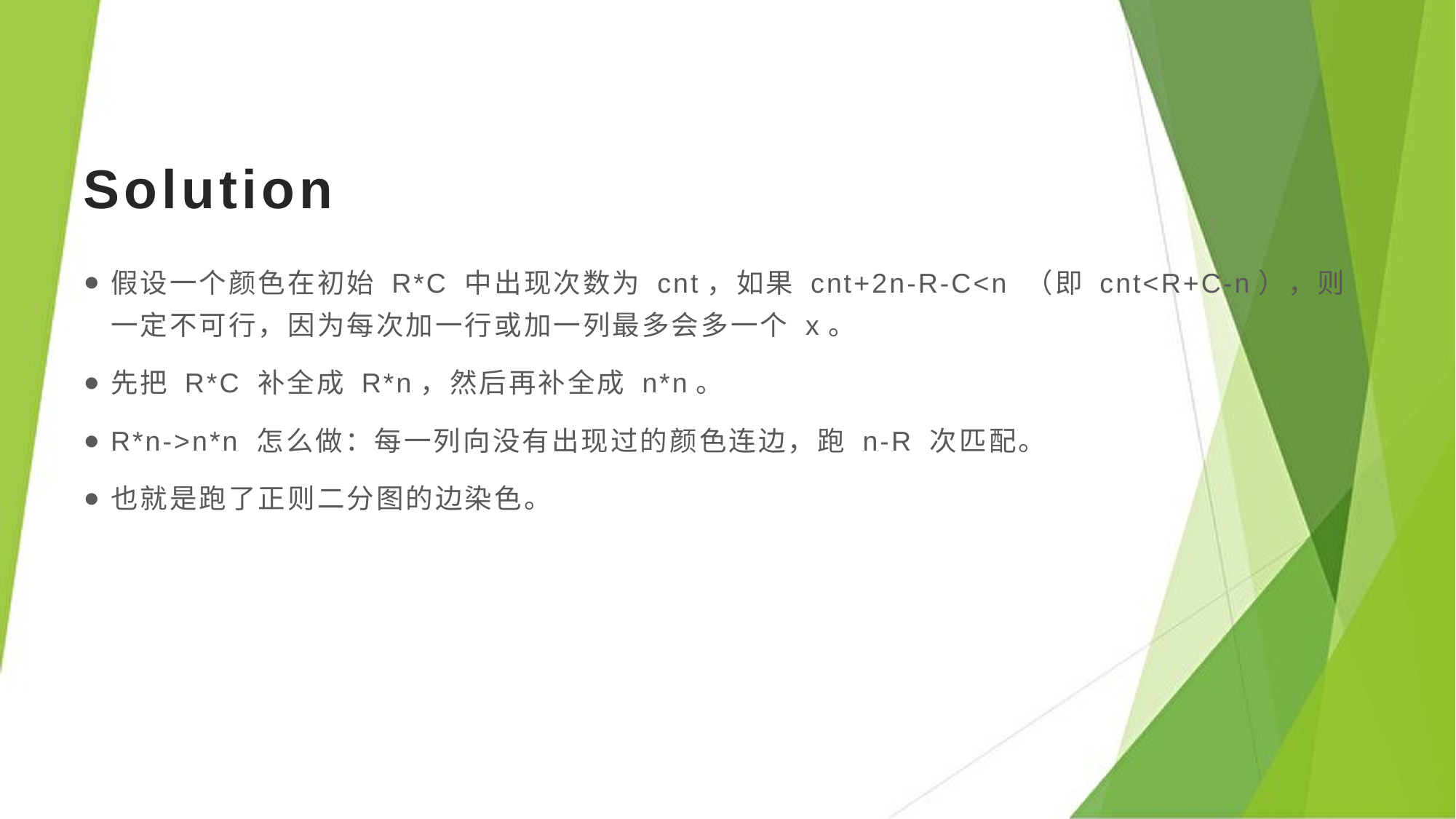

# Solution
假设一个颜色在初始 R*C 中出现次数为 cnt，如果 cnt+2n-R-C<n （即 cnt<R+C-n），则一定不可行，因为每次加一行或加一列最多会多一个 x。
先把 R*C 补全成 R*n，然后再补全成 n*n。
R*n->n*n 怎么做：每一列向没有出现过的颜色连边，跑 n-R 次匹配。
也就是跑了正则二分图的边染色。